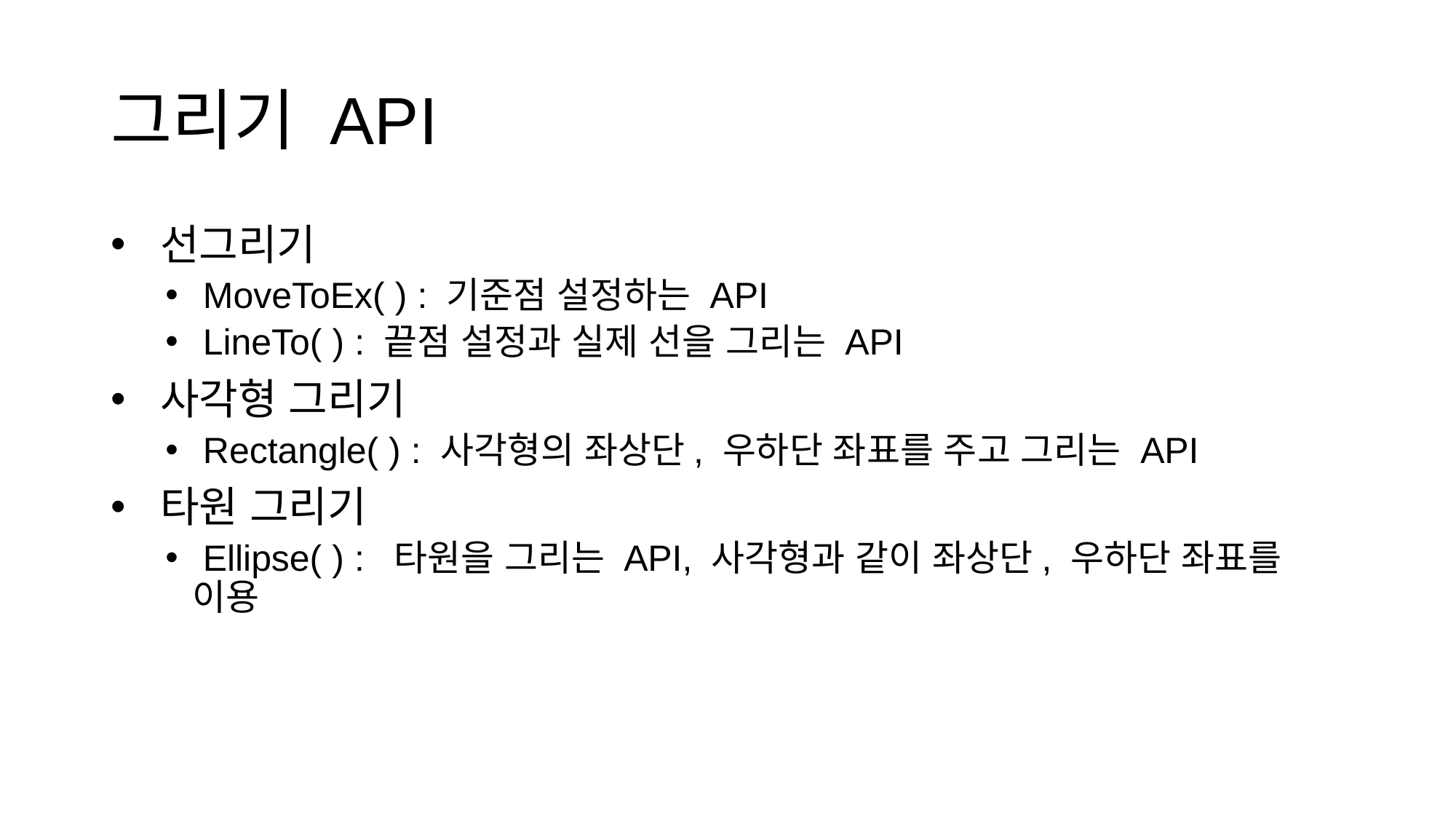

# 그리기 API
 선그리기
 MoveToEx( ) : 기준점 설정하는 API
 LineTo( ) : 끝점 설정과 실제 선을 그리는 API
 사각형 그리기
 Rectangle( ) : 사각형의 좌상단, 우하단 좌표를 주고 그리는 API
 타원 그리기
 Ellipse( ) :  타원을 그리는 API, 사각형과 같이 좌상단, 우하단 좌표를 이용